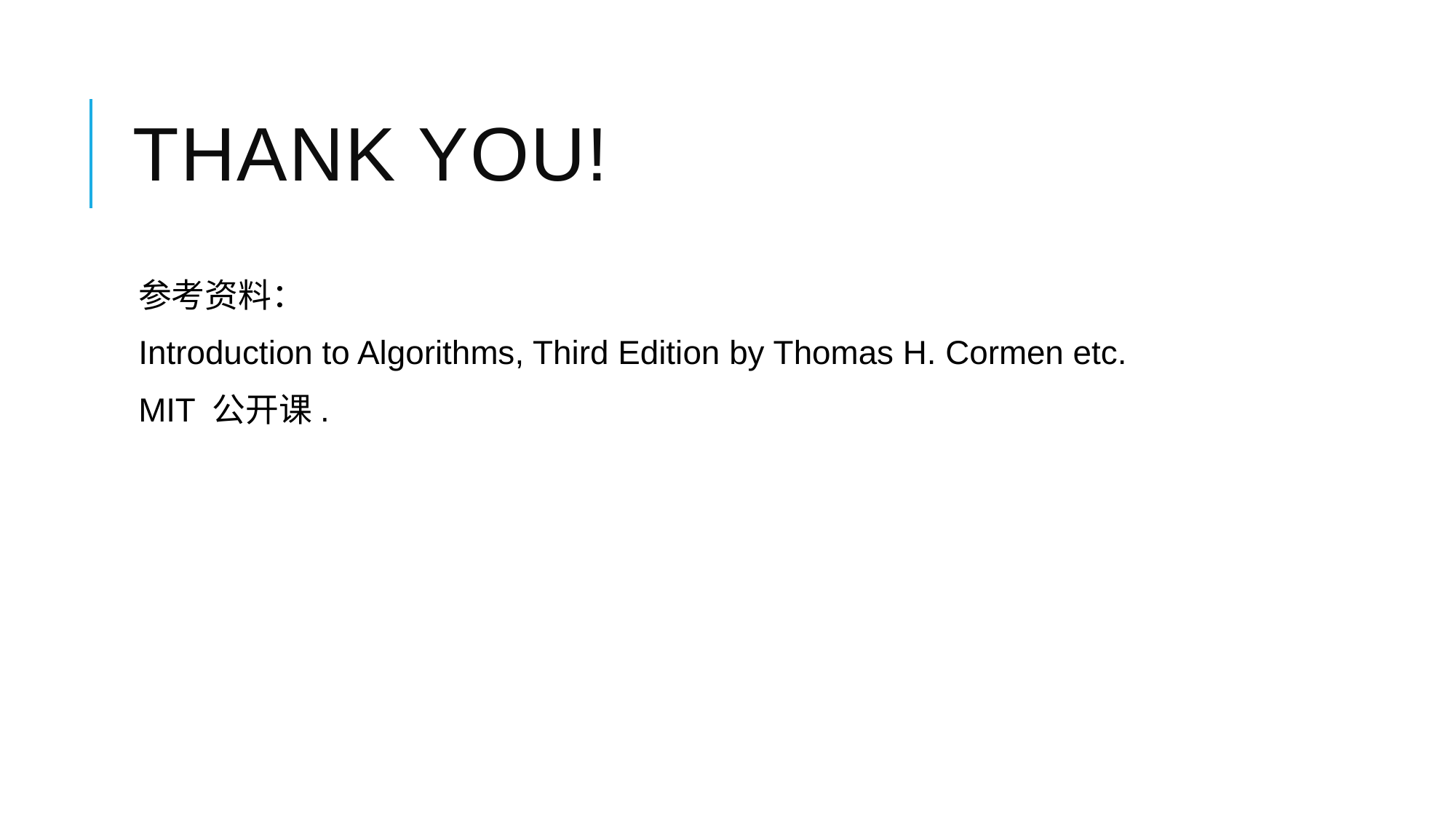

# Thank you!
参考资料：
Introduction to Algorithms, Third Edition by Thomas H. Cormen etc.
MIT 公开课.